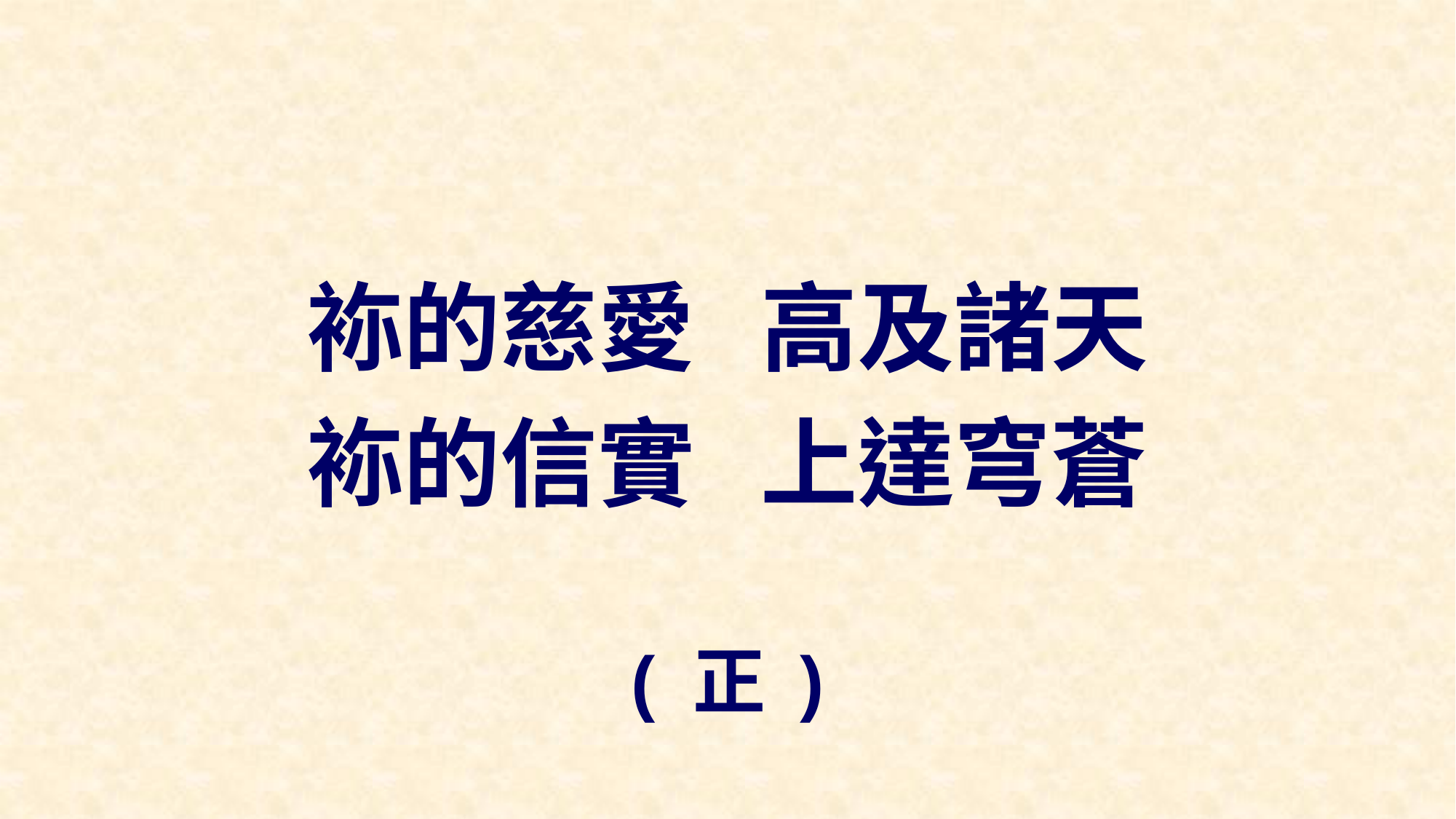

袮的慈愛   高及諸天
袮的信實   上達穹蒼
( 正 )